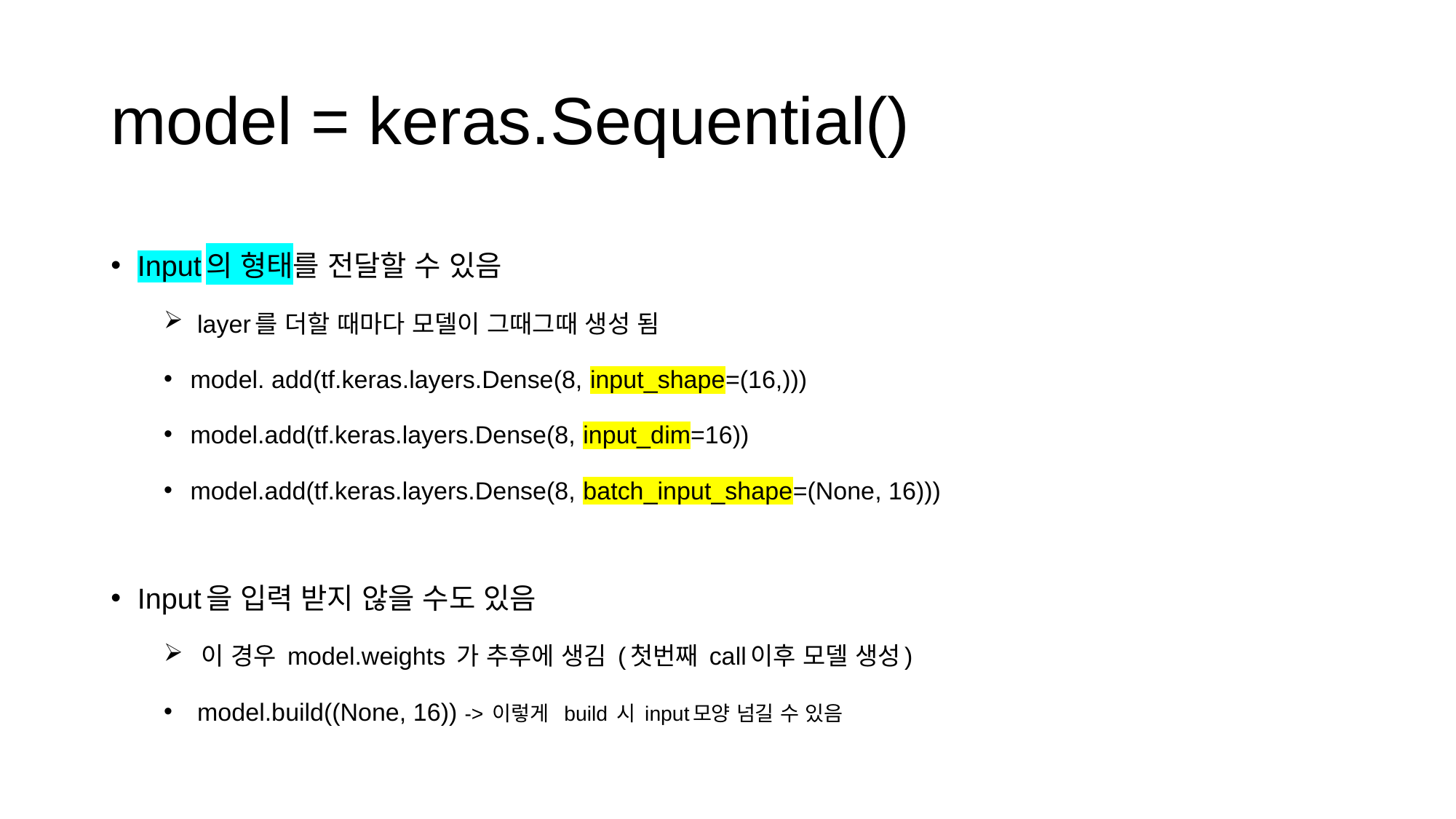

# model = keras.Sequential()
Input의 형태를 전달할 수 있음
 layer를 더할 때마다 모델이 그때그때 생성 됨
model. add(tf.keras.layers.Dense(8, input_shape=(16,)))
model.add(tf.keras.layers.Dense(8, input_dim=16))
model.add(tf.keras.layers.Dense(8, batch_input_shape=(None, 16)))

Input을 입력 받지 않을 수도 있음
 이 경우 model.weights 가 추후에 생김 (첫번째 call이후 모델 생성)
 model.build((None, 16)) -> 이렇게  build 시 input모양 넘길 수 있음